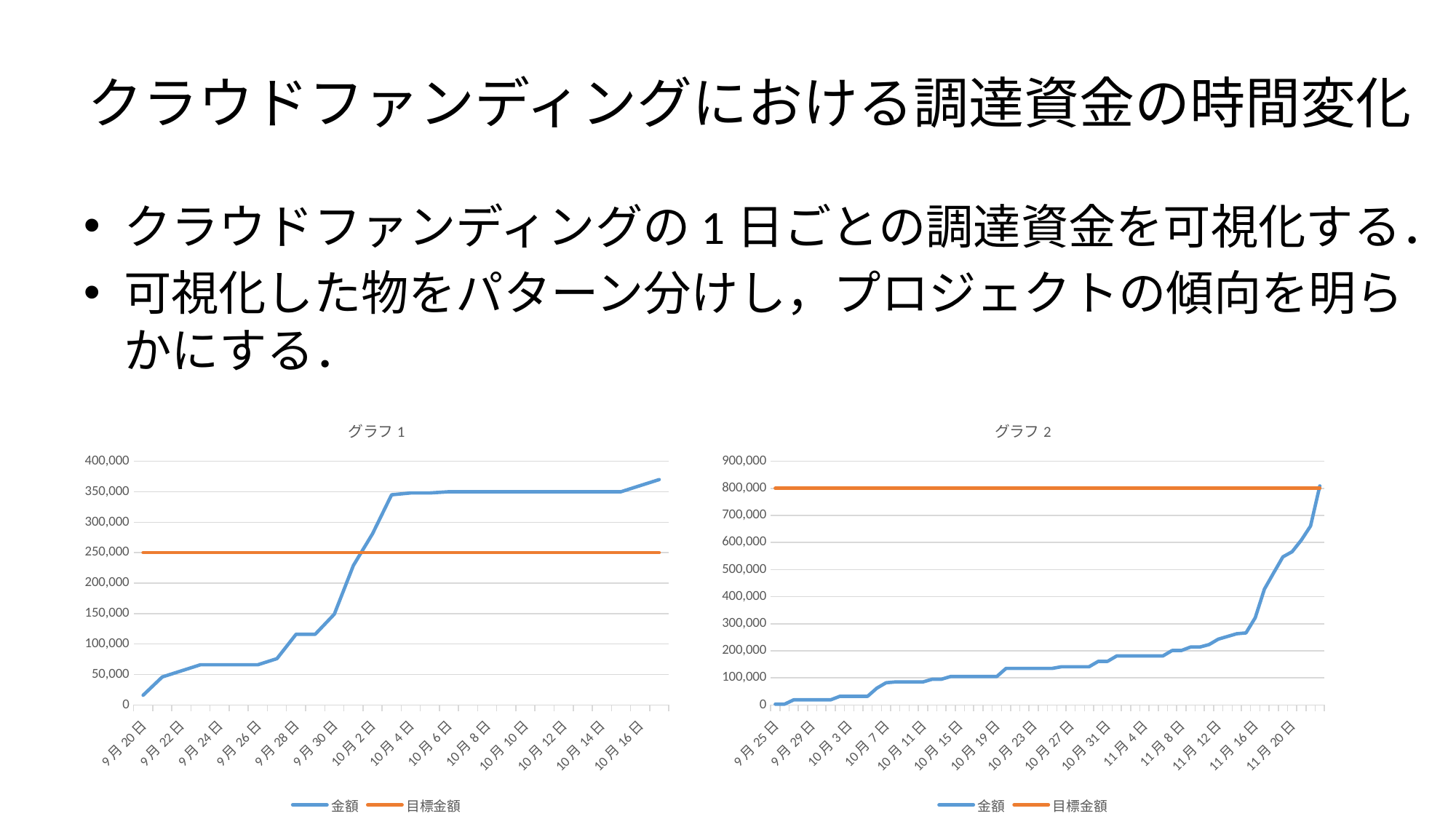

# クラウドファンディングにおける調達資金の時間変化
クラウドファンディングの1日ごとの調達資金を可視化する．
可視化した物をパターン分けし，プロジェクトの傾向を明らかにする．

### Chart: グラフ1

| Category | 金額 | 目標金額 |
|---|---|---|

### Chart: グラフ2

| Category | 金額 | 目標金額 |
|---|---|---|